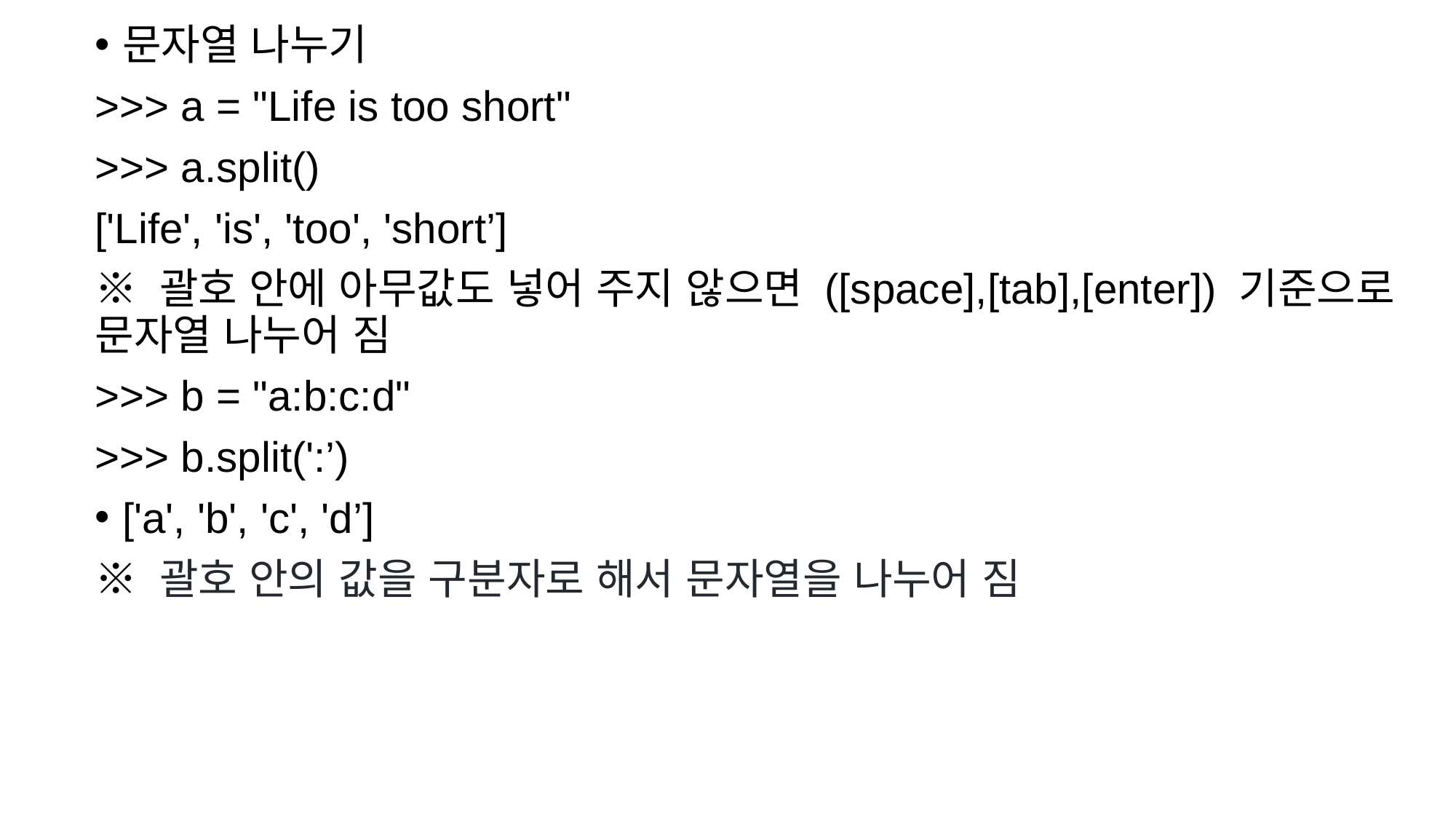

문자열 나누기
>>> a = "Life is too short"
>>> a.split()
['Life', 'is', 'too', 'short’]
※ 괄호 안에 아무값도 넣어 주지 않으면 ([space],[tab],[enter]) 기준으로 문자열 나누어 짐
>>> b = "a:b:c:d"
>>> b.split(':’)
['a', 'b', 'c', 'd’]
※ 괄호 안의 값을 구분자로 해서 문자열을 나누어 짐